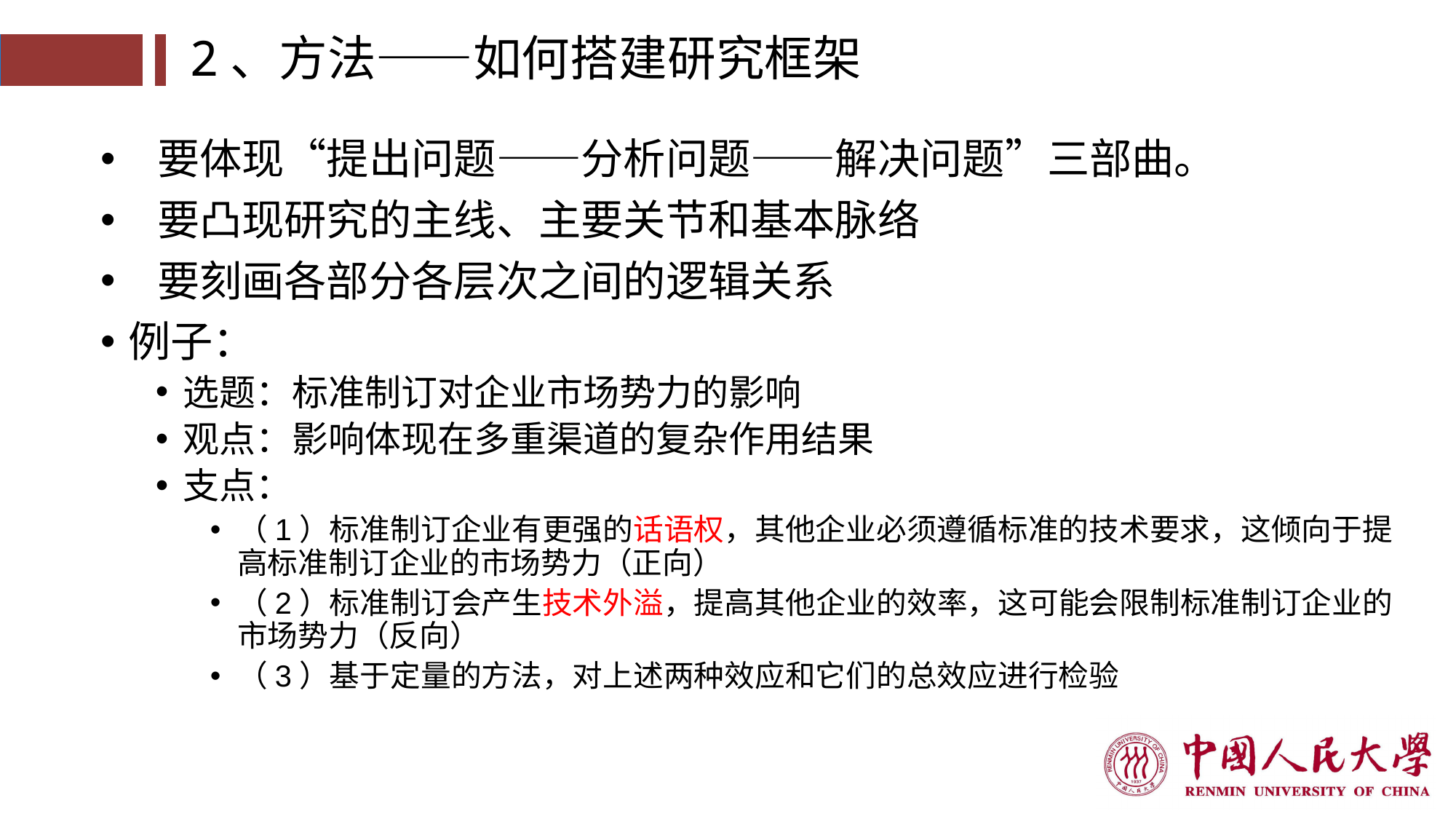

# 2、方法——如何搭建研究框架
  要体现“提出问题——分析问题——解决问题”三部曲。
  要凸现研究的主线、主要关节和基本脉络
  要刻画各部分各层次之间的逻辑关系
例子：
选题：标准制订对企业市场势力的影响
观点：影响体现在多重渠道的复杂作用结果
支点：
（1）标准制订企业有更强的话语权，其他企业必须遵循标准的技术要求，这倾向于提高标准制订企业的市场势力（正向）
（2）标准制订会产生技术外溢，提高其他企业的效率，这可能会限制标准制订企业的市场势力（反向）
（3）基于定量的方法，对上述两种效应和它们的总效应进行检验